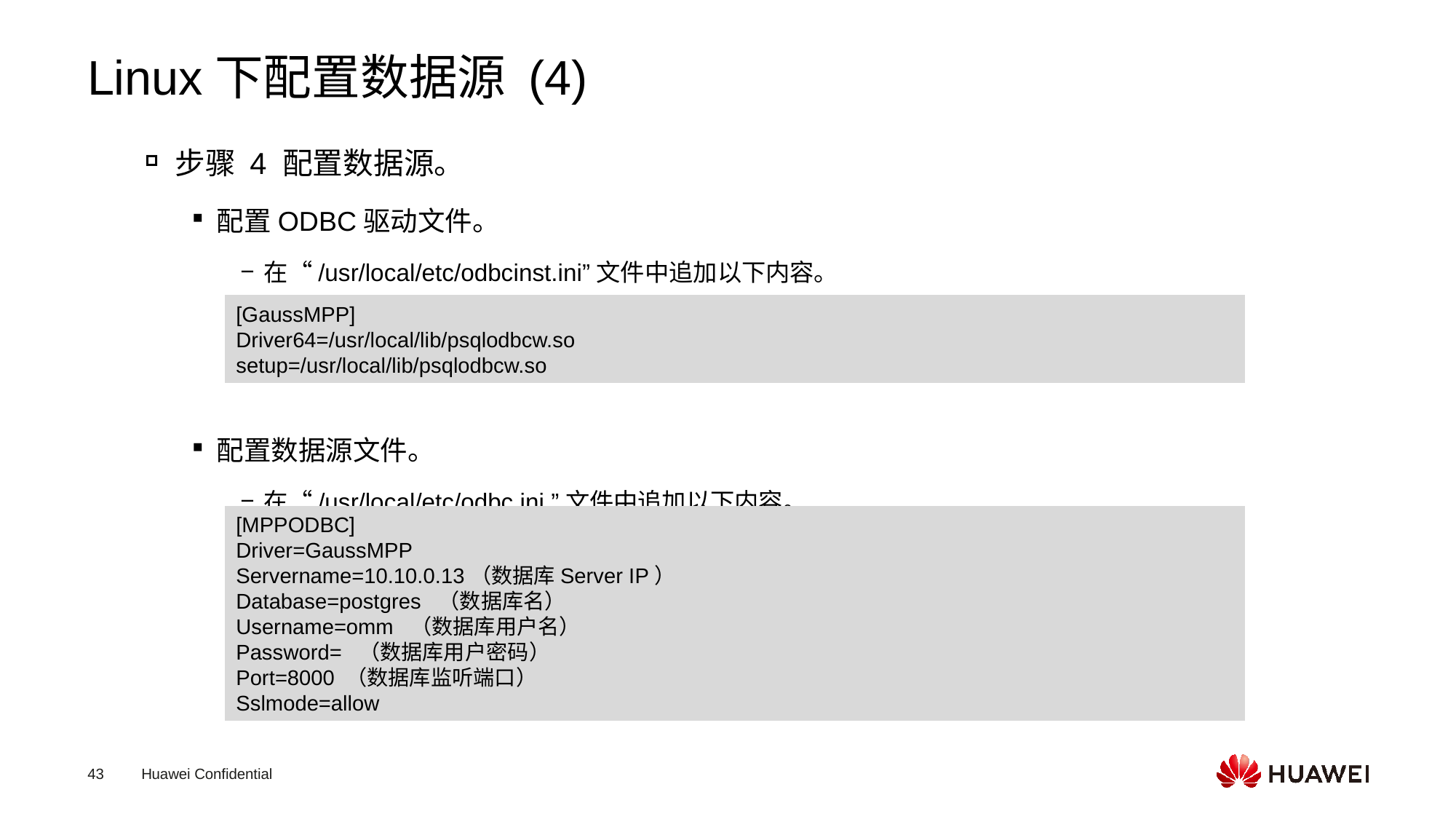

# Linux下配置数据源 (4)
步骤 4 配置数据源。
配置ODBC驱动文件。
在“/usr/local/etc/odbcinst.ini”文件中追加以下内容。

配置数据源文件。
在“/usr/local/etc/odbc.ini ”文件中追加以下内容。

[GaussMPP]
Driver64=/usr/local/lib/psqlodbcw.so
setup=/usr/local/lib/psqlodbcw.so
[MPPODBC]
Driver=GaussMPP
Servername=10.10.0.13（数据库Server IP）
Database=postgres  （数据库名）
Username=omm  （数据库用户名）
Password=  （数据库用户密码）
Port=8000 （数据库监听端口）
Sslmode=allow